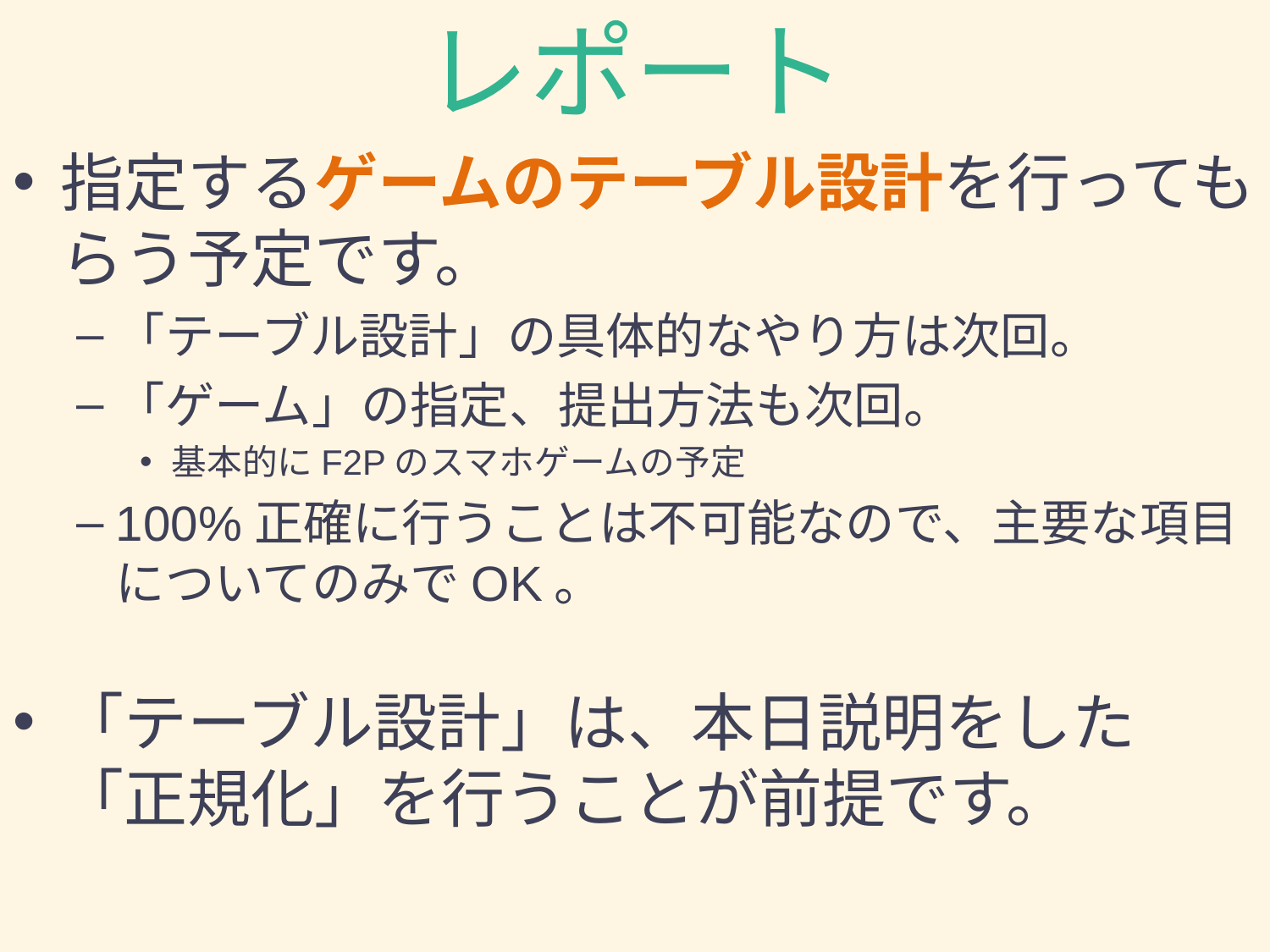

# レポート
指定するゲームのテーブル設計を行ってもらう予定です。
「テーブル設計」の具体的なやり方は次回。
「ゲーム」の指定、提出方法も次回。
基本的にF2Pのスマホゲームの予定
100%正確に行うことは不可能なので、主要な項目についてのみでOK。
「テーブル設計」は、本日説明をした
「正規化」を行うことが前提です。